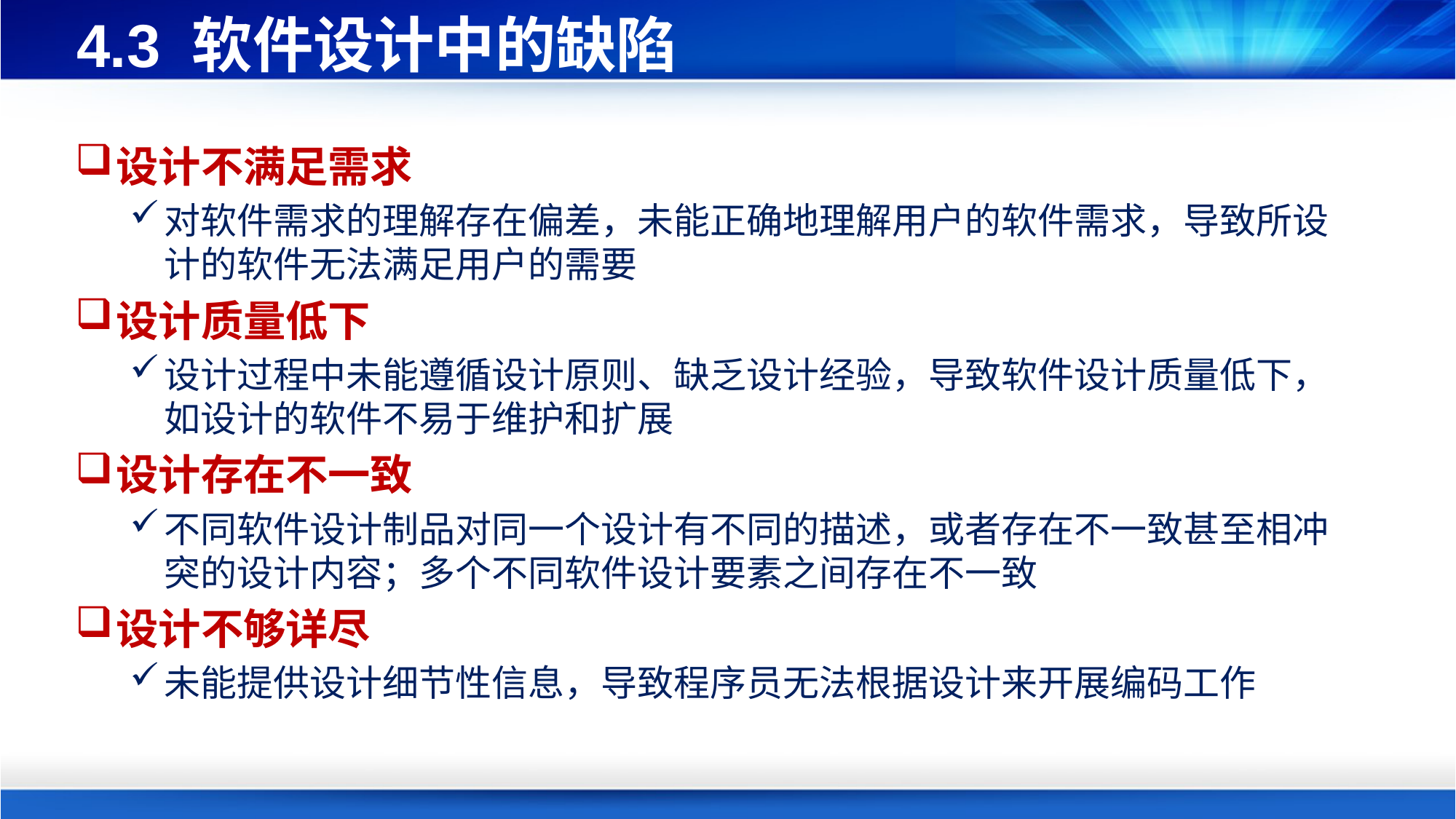

# 4.3 软件设计中的缺陷
设计不满足需求
对软件需求的理解存在偏差，未能正确地理解用户的软件需求，导致所设计的软件无法满足用户的需要
设计质量低下
设计过程中未能遵循设计原则、缺乏设计经验，导致软件设计质量低下，如设计的软件不易于维护和扩展
设计存在不一致
不同软件设计制品对同一个设计有不同的描述，或者存在不一致甚至相冲突的设计内容；多个不同软件设计要素之间存在不一致
设计不够详尽
未能提供设计细节性信息，导致程序员无法根据设计来开展编码工作